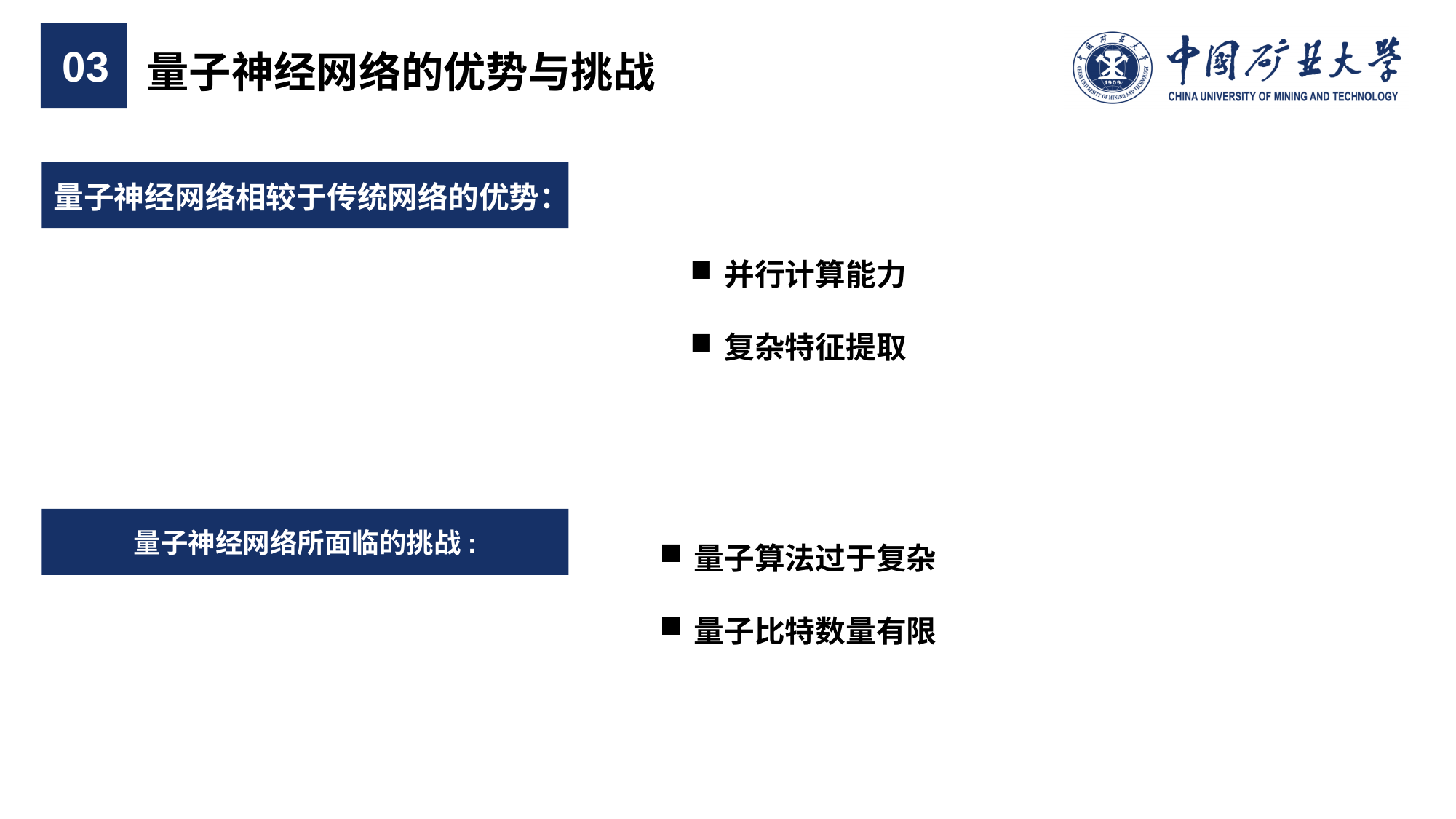

量子神经网络的优势与挑战
03

量子神经网络相较于传统网络的优势：
并行计算能力
复杂特征提取

量子算法过于复杂
量子比特数量有限
量子神经网络所面临的挑战: